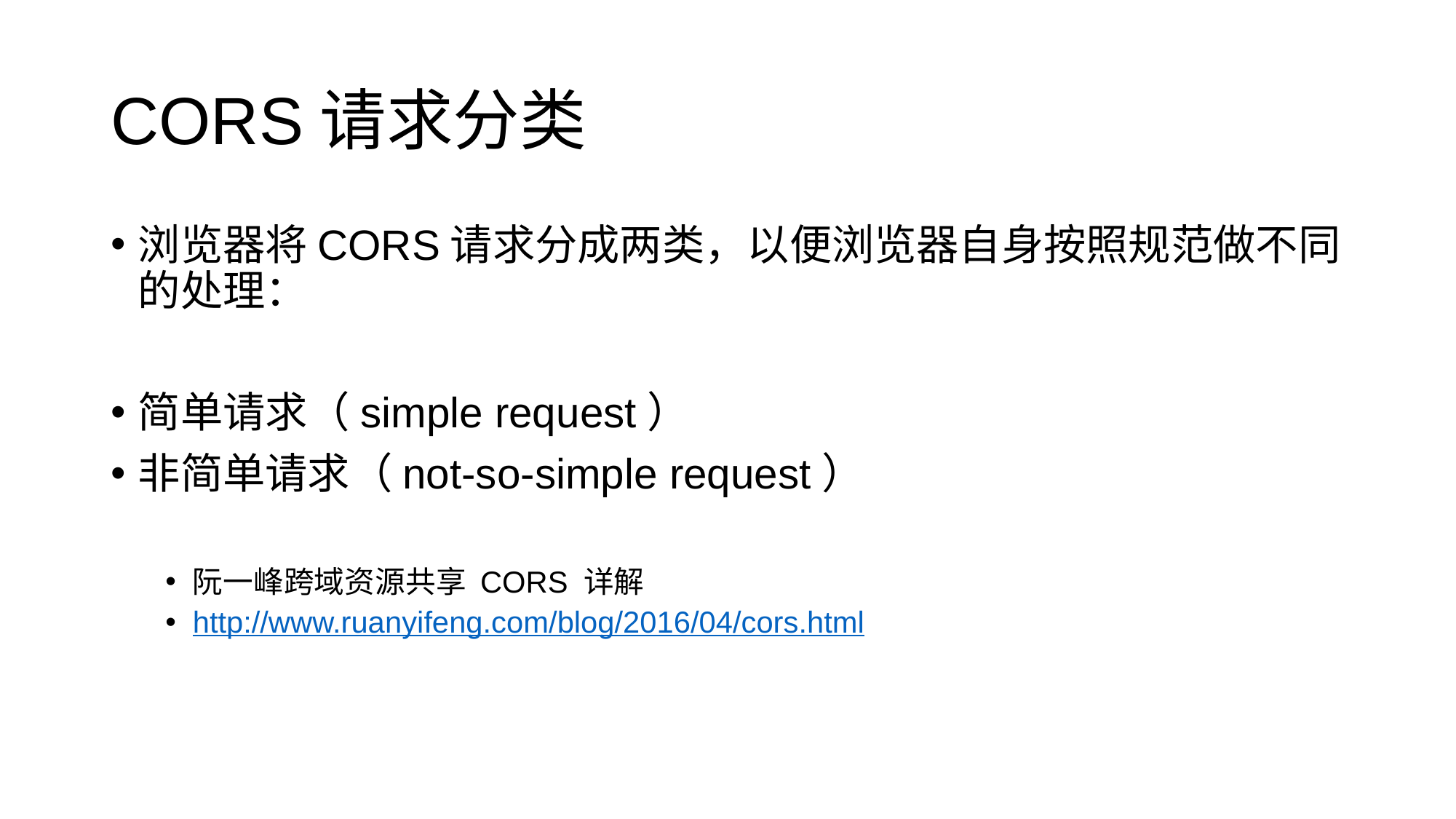

# CORS请求分类
浏览器将CORS请求分成两类，以便浏览器自身按照规范做不同的处理：

简单请求（simple request）
非简单请求（not-so-simple request）

阮一峰跨域资源共享 CORS 详解
http://www.ruanyifeng.com/blog/2016/04/cors.html